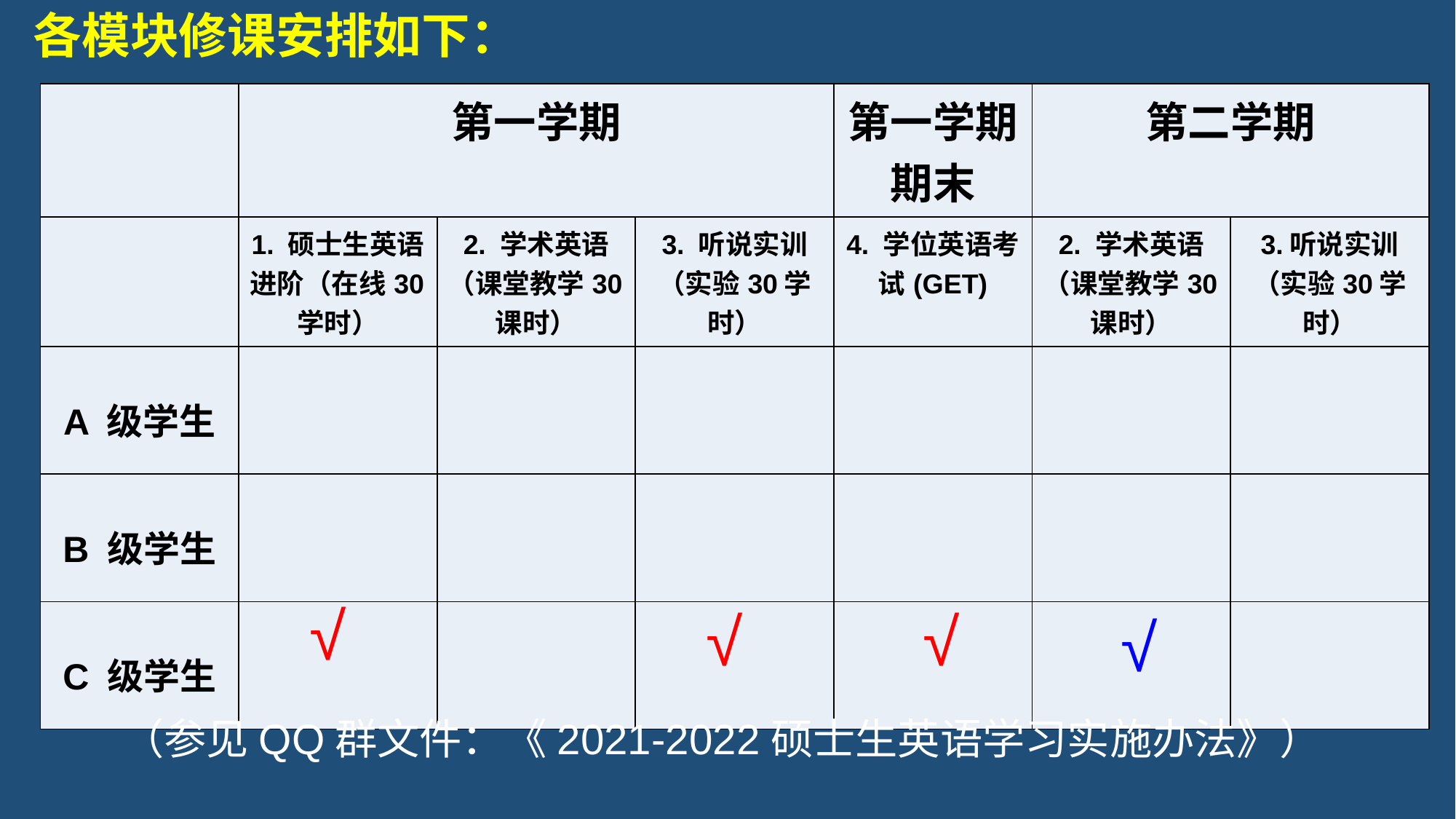

各模块修课安排如下：
|  | 第一学期 |  |  | 第一学期期末 | 第二学期 |  |
| --- | --- | --- | --- | --- | --- | --- |
|  | 1. 硕士生英语进阶（在线30学时） | 2. 学术英语（课堂教学30课时） | 3. 听说实训（实验30学时） | 4. 学位英语考试(GET) | 2. 学术英语（课堂教学30课时） | 3.听说实训（实验30学时） |
| A 级学生 |  |  |  |  |  |  |
| B 级学生 |  |  |  |  |  |  |
| C 级学生 |  |  |  |  |  |  |
√
√
√
√
（参见QQ群文件：《2021-2022硕士生英语学习实施办法》）